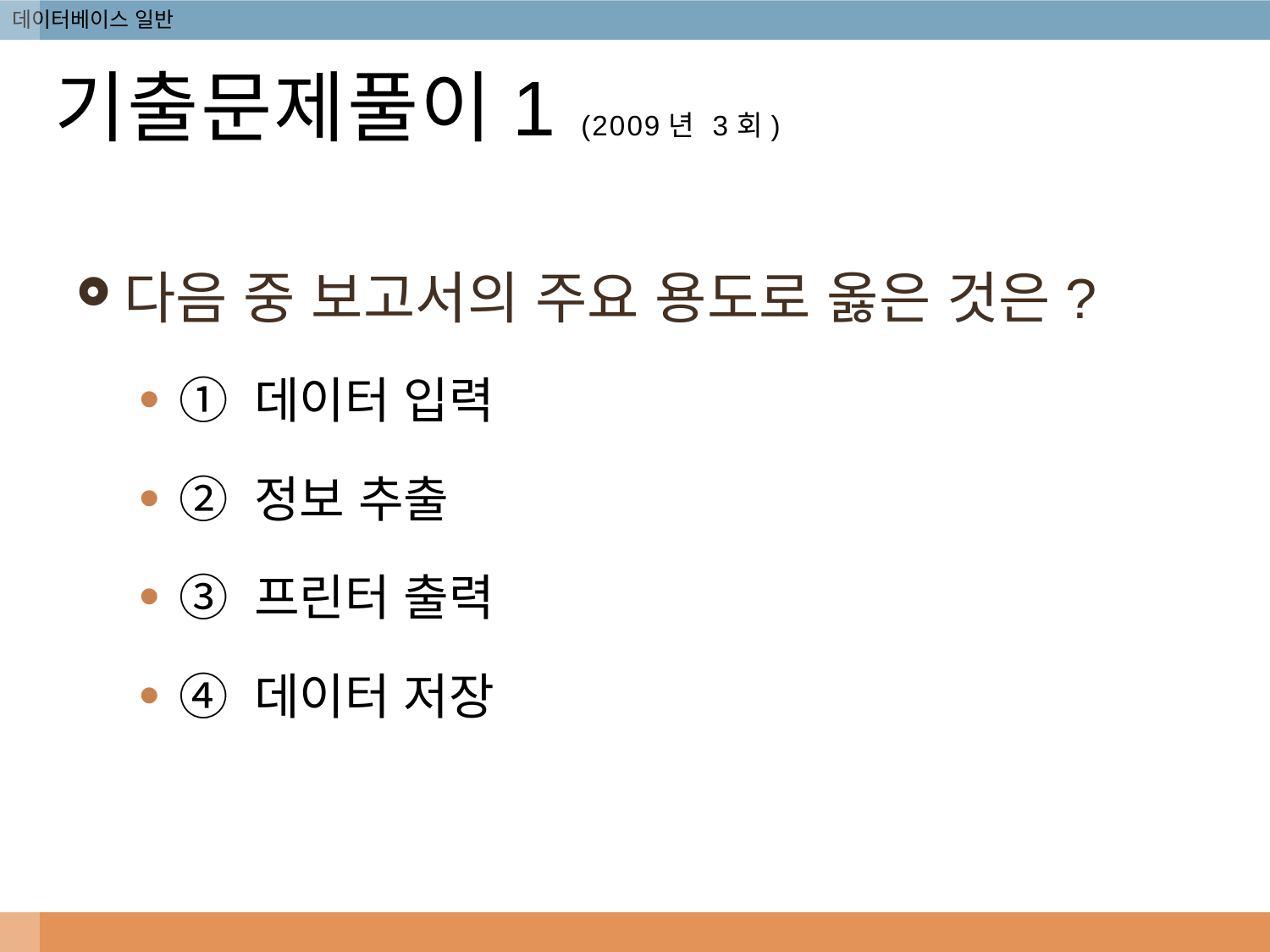

# 기출문제풀이1 (2009년 3회)
다음 중 보고서의 주요 용도로 옳은 것은?
① 데이터 입력
② 정보 추출
③ 프린터 출력
④ 데이터 저장